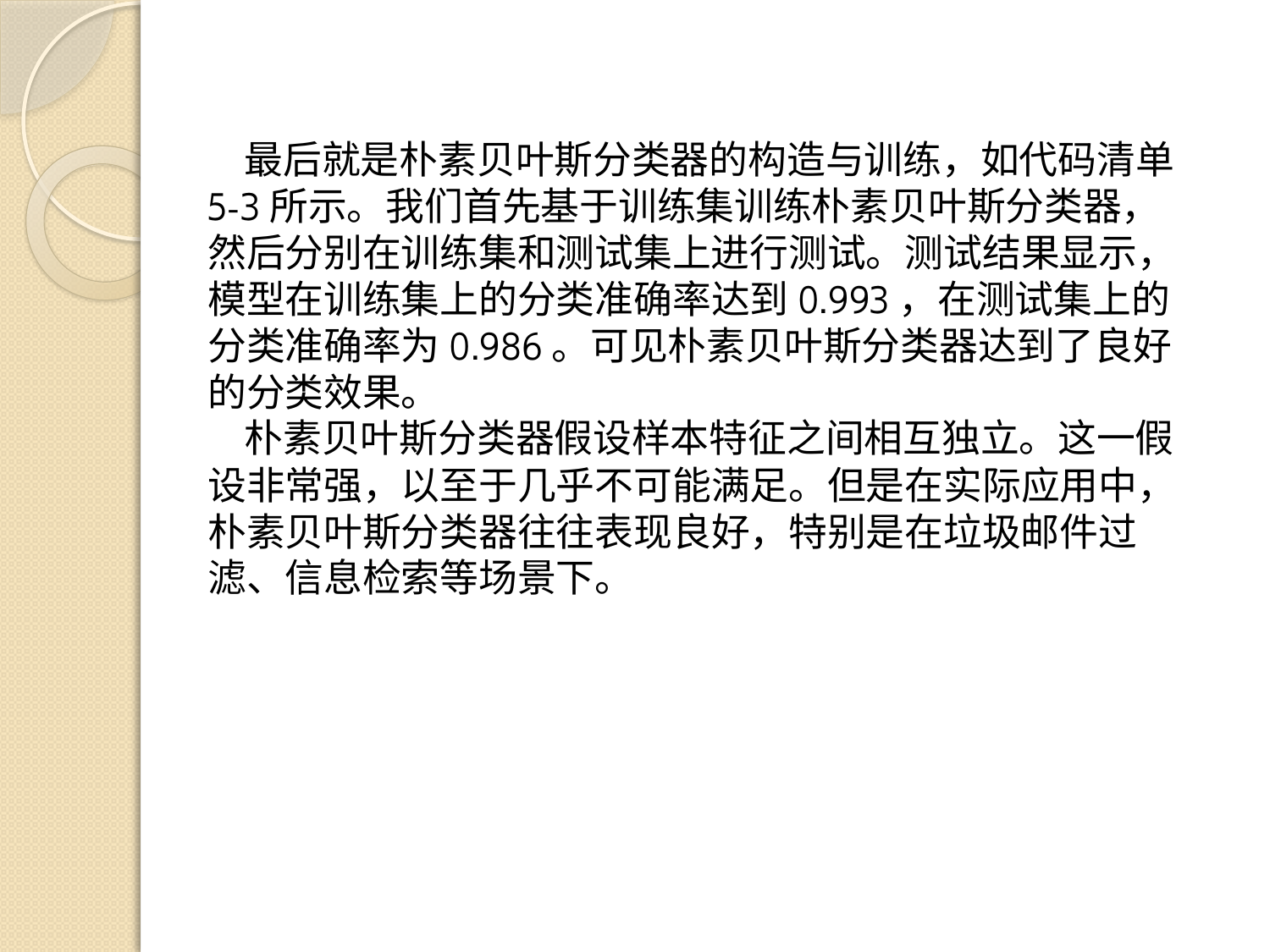

最后就是朴素贝叶斯分类器的构造与训练，如代码清单 5‑3所示。我们首先基于训练集训练朴素贝叶斯分类器，然后分别在训练集和测试集上进行测试。测试结果显示，模型在训练集上的分类准确率达到0.993，在测试集上的分类准确率为0.986。可见朴素贝叶斯分类器达到了良好的分类效果。
朴素贝叶斯分类器假设样本特征之间相互独立。这一假设非常强，以至于几乎不可能满足。但是在实际应用中，朴素贝叶斯分类器往往表现良好，特别是在垃圾邮件过滤、信息检索等场景下。